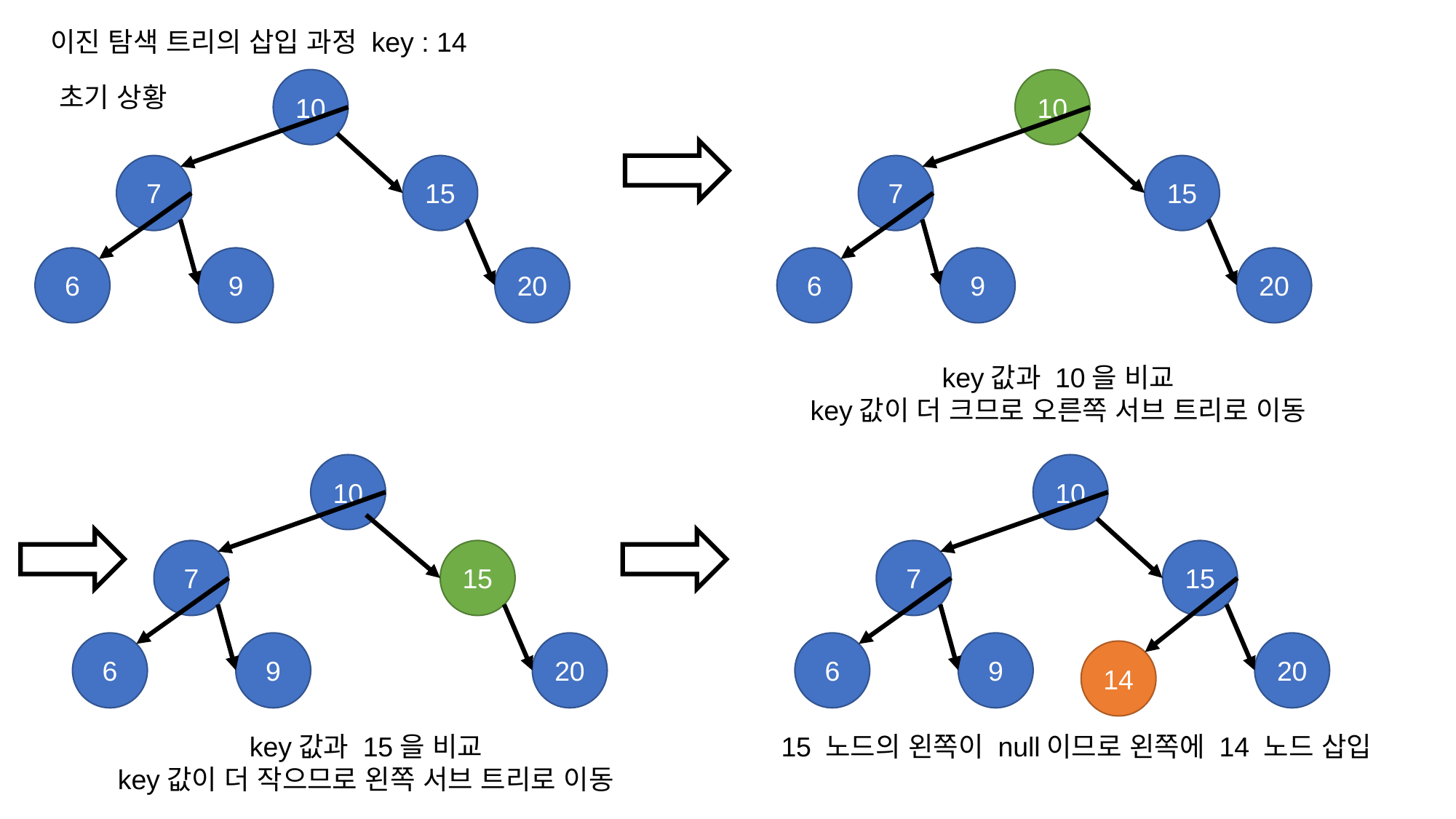

이진 탐색 트리의 삽입 과정 key : 14
10
10
초기 상황

7
15
7
15
6
9
20
6
9
20
key값과 10을 비교
key값이 더 크므로 오른쪽 서브 트리로 이동
10
10

7
15
7
15
6
9
20
6
9
20
14
key값과 15을 비교
key값이 더 작으므로 왼쪽 서브 트리로 이동
15 노드의 왼쪽이 null이므로 왼쪽에 14 노드 삽입